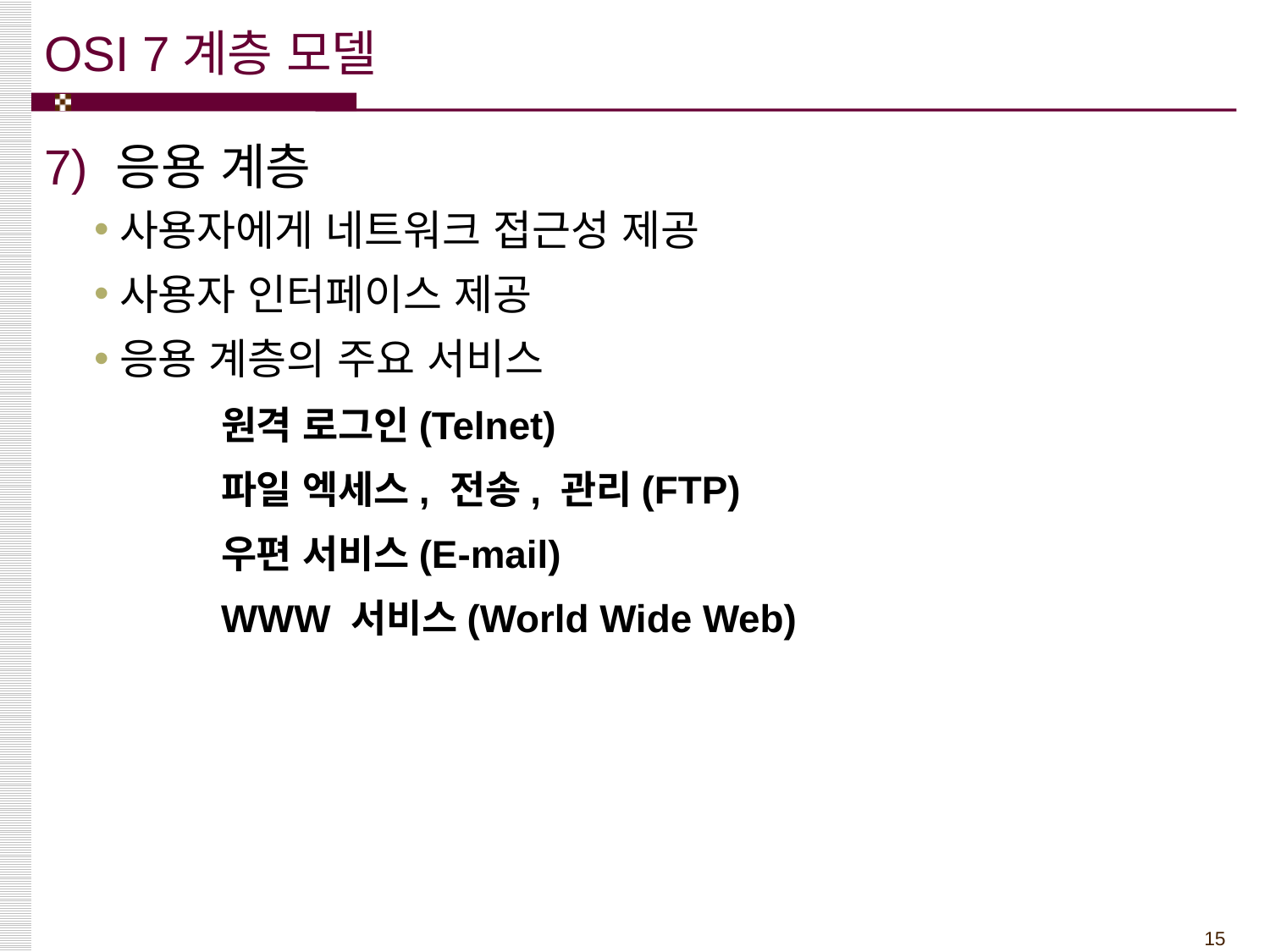

# OSI 7계층 모델
응용 계층
사용자에게 네트워크 접근성 제공
사용자 인터페이스 제공
응용 계층의 주요 서비스
	원격 로그인(Telnet)
	파일 엑세스, 전송, 관리(FTP)
	우편 서비스(E-mail)
	WWW 서비스(World Wide Web)